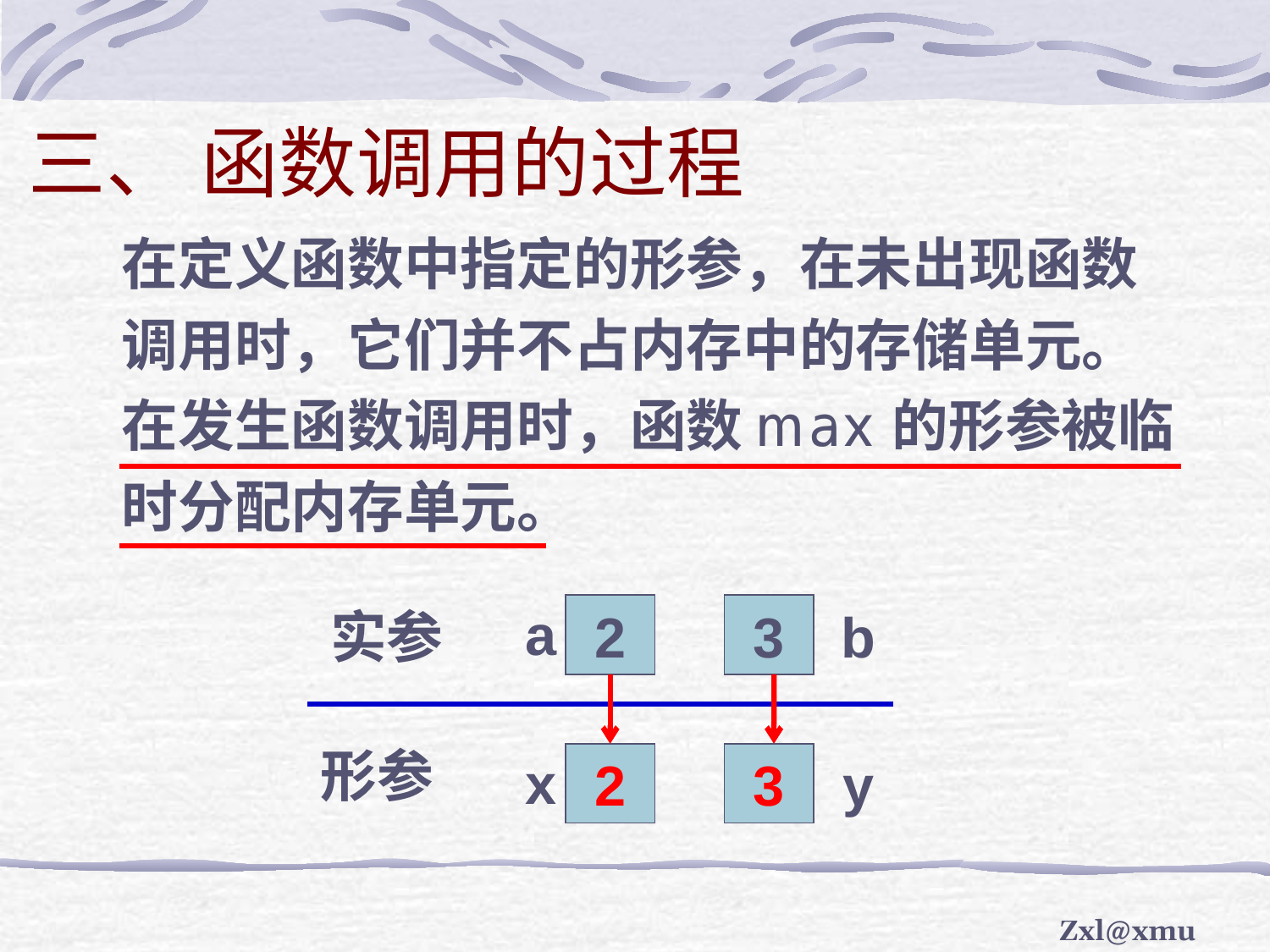

# 三、 函数调用的过程
在定义函数中指定的形参，在未出现函数调用时，它们并不占内存中的存储单元。在发生函数调用时，函数max的形参被临时分配内存单元。
a
实参
2
3
b
形参
x

2

3
y